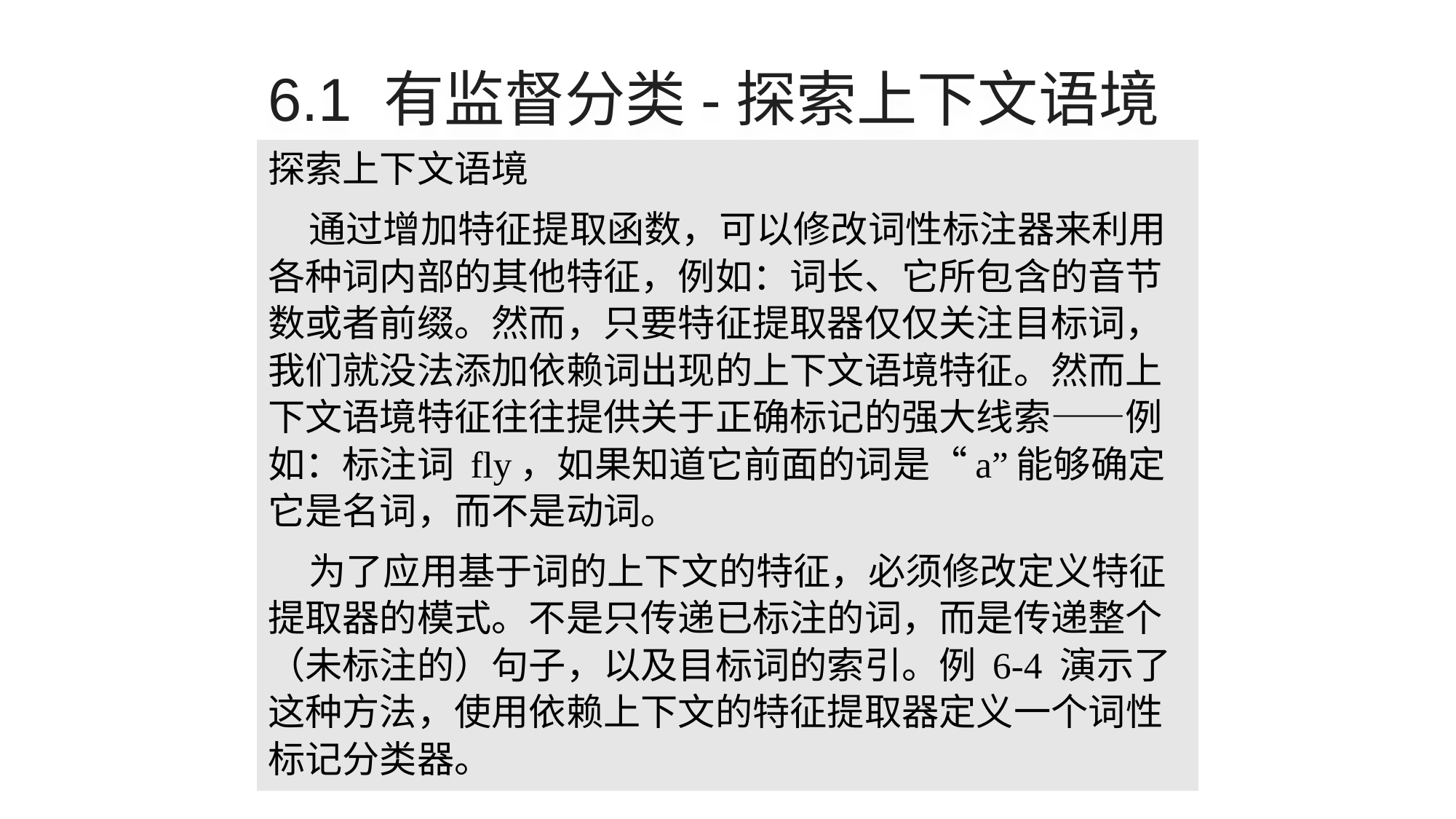

# 6.1 有监督分类-探索上下文语境
探索上下文语境
通过增加特征提取函数，可以修改词性标注器来利用各种词内部的其他特征，例如：词长、它所包含的音节数或者前缀。然而，只要特征提取器仅仅关注目标词，我们就没法添加依赖词出现的上下文语境特征。然而上下文语境特征往往提供关于正确标记的强大线索——例如：标注词 fly，如果知道它前面的词是“a”能够确定它是名词，而不是动词。
为了应用基于词的上下文的特征，必须修改定义特征提取器的模式。不是只传递已标注的词，而是传递整个（未标注的）句子，以及目标词的索引。例 6-4 演示了这种方法，使用依赖上下文的特征提取器定义一个词性标记分类器。